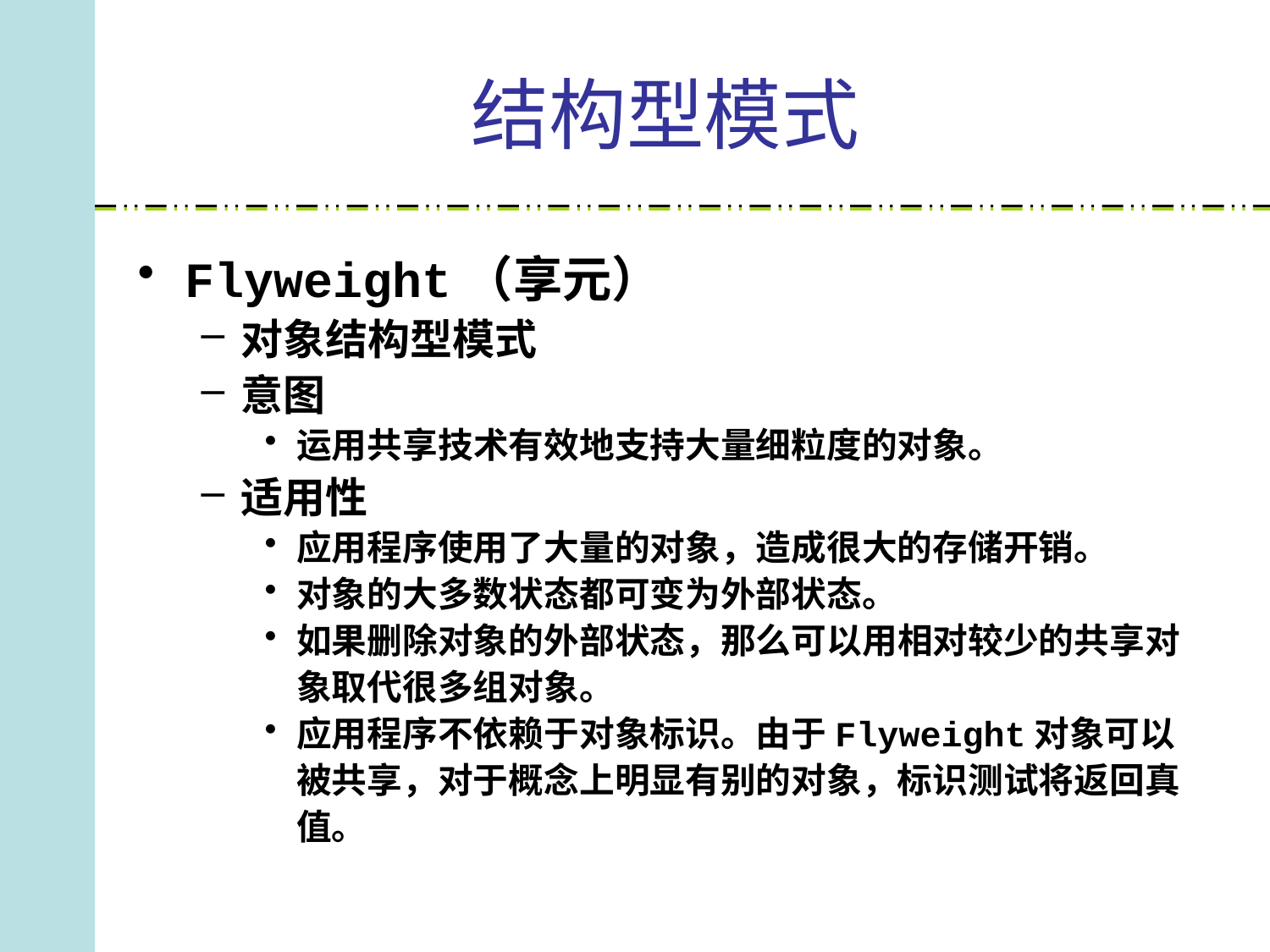

# 结构型模式
Flyweight（享元）
对象结构型模式
意图
运用共享技术有效地支持大量细粒度的对象。
适用性
应用程序使用了大量的对象，造成很大的存储开销。
对象的大多数状态都可变为外部状态。
如果删除对象的外部状态，那么可以用相对较少的共享对象取代很多组对象。
应用程序不依赖于对象标识。由于Flyweight对象可以被共享，对于概念上明显有别的对象，标识测试将返回真值。